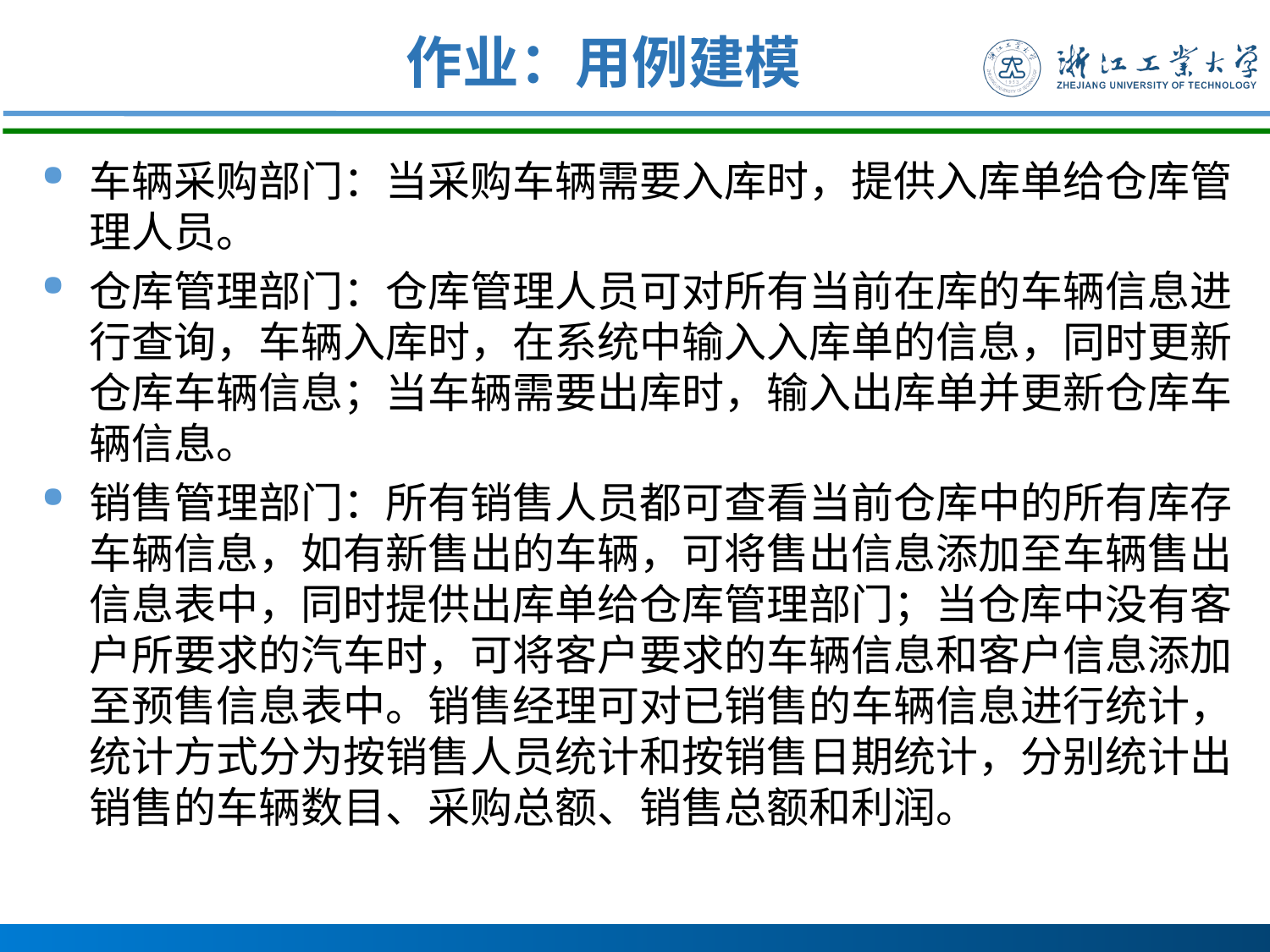

# 作业：用例建模
车辆采购部门：当采购车辆需要入库时，提供入库单给仓库管理人员。
仓库管理部门：仓库管理人员可对所有当前在库的车辆信息进行查询，车辆入库时，在系统中输入入库单的信息，同时更新仓库车辆信息；当车辆需要出库时，输入出库单并更新仓库车辆信息。
销售管理部门：所有销售人员都可查看当前仓库中的所有库存车辆信息，如有新售出的车辆，可将售出信息添加至车辆售出信息表中，同时提供出库单给仓库管理部门；当仓库中没有客户所要求的汽车时，可将客户要求的车辆信息和客户信息添加至预售信息表中。销售经理可对已销售的车辆信息进行统计，统计方式分为按销售人员统计和按销售日期统计，分别统计出销售的车辆数目、采购总额、销售总额和利润。